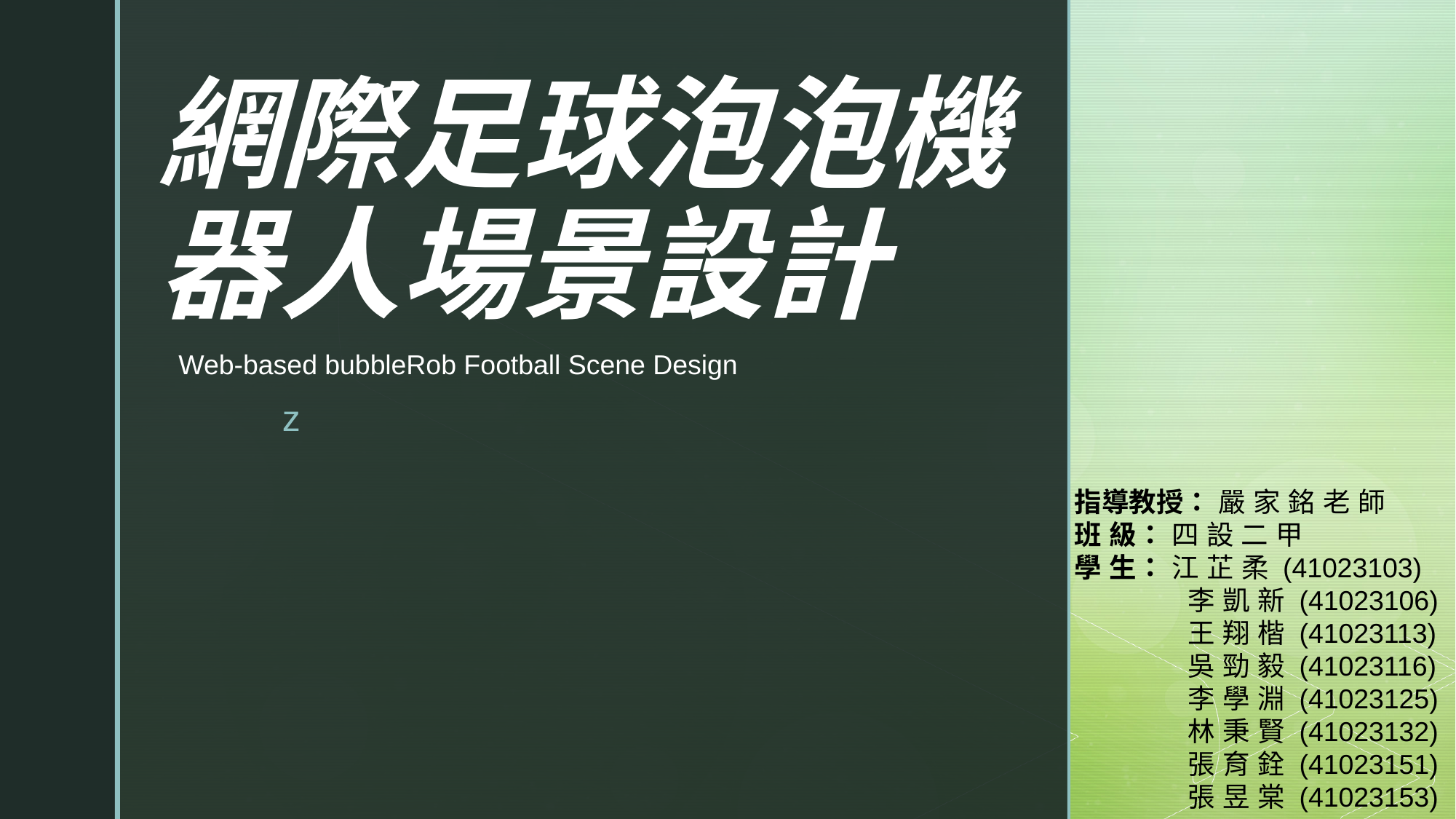

# 網際足球泡泡機器人場景設計
Web-based bubbleRob Football Scene Design
指導教授： 嚴 家 銘 老 師
班 級： 四 設 二 甲
學 生： 江 芷 柔 (41023103)
              李 凱 新 (41023106)
              王 翔 楷 (41023113)
              吳 勁 毅 (41023116)
              李 學 淵 (41023125)
              林 秉 賢 (41023132)
              張 育 銓 (41023151)
              張 昱 棠 (41023153)